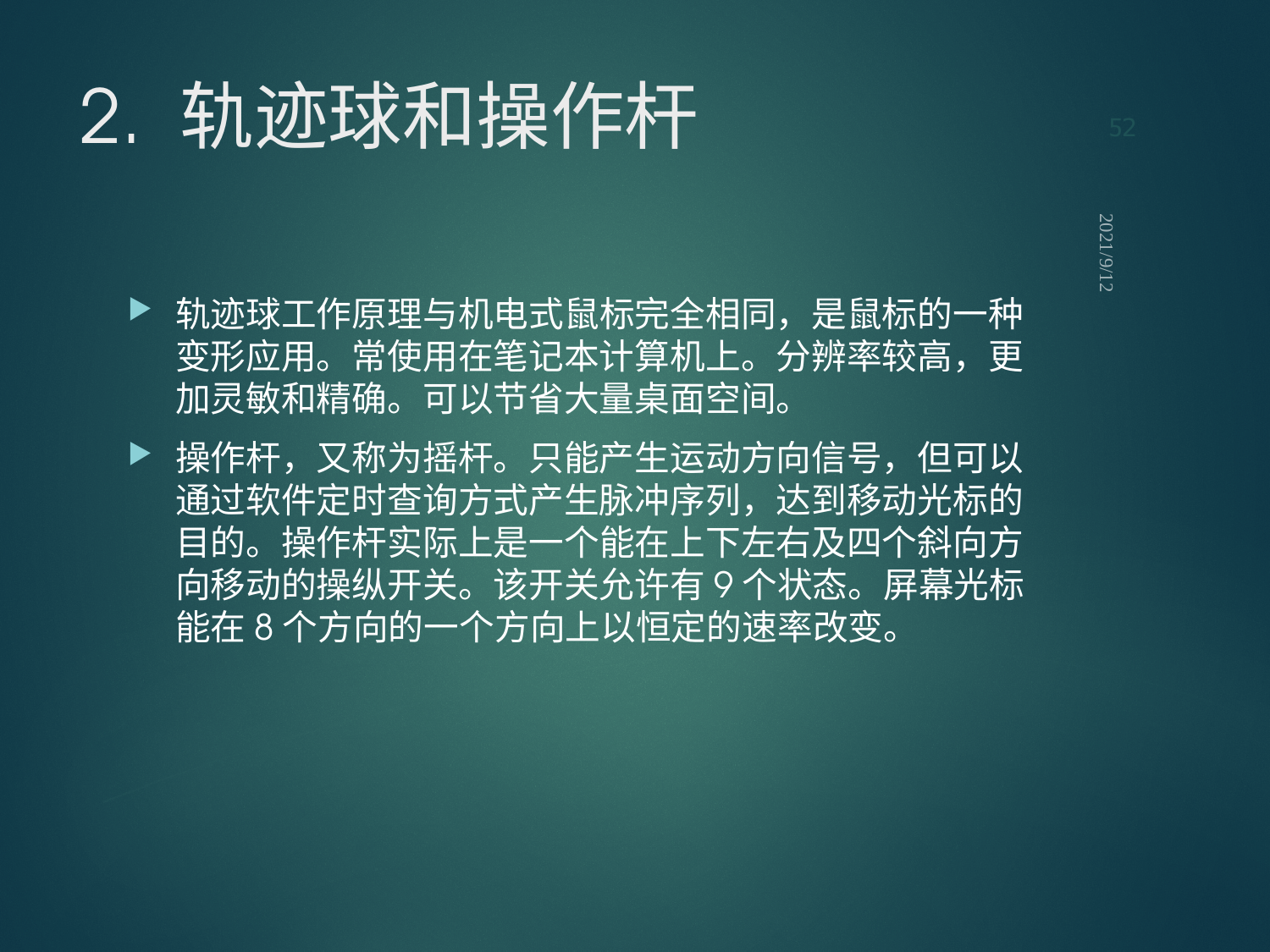

52
# 2. 轨迹球和操作杆
2021/9/12
轨迹球工作原理与机电式鼠标完全相同，是鼠标的一种变形应用。常使用在笔记本计算机上。分辨率较高，更加灵敏和精确。可以节省大量桌面空间。
操作杆，又称为摇杆。只能产生运动方向信号，但可以通过软件定时查询方式产生脉冲序列，达到移动光标的目的。操作杆实际上是一个能在上下左右及四个斜向方向移动的操纵开关。该开关允许有9个状态。屏幕光标能在8个方向的一个方向上以恒定的速率改变。